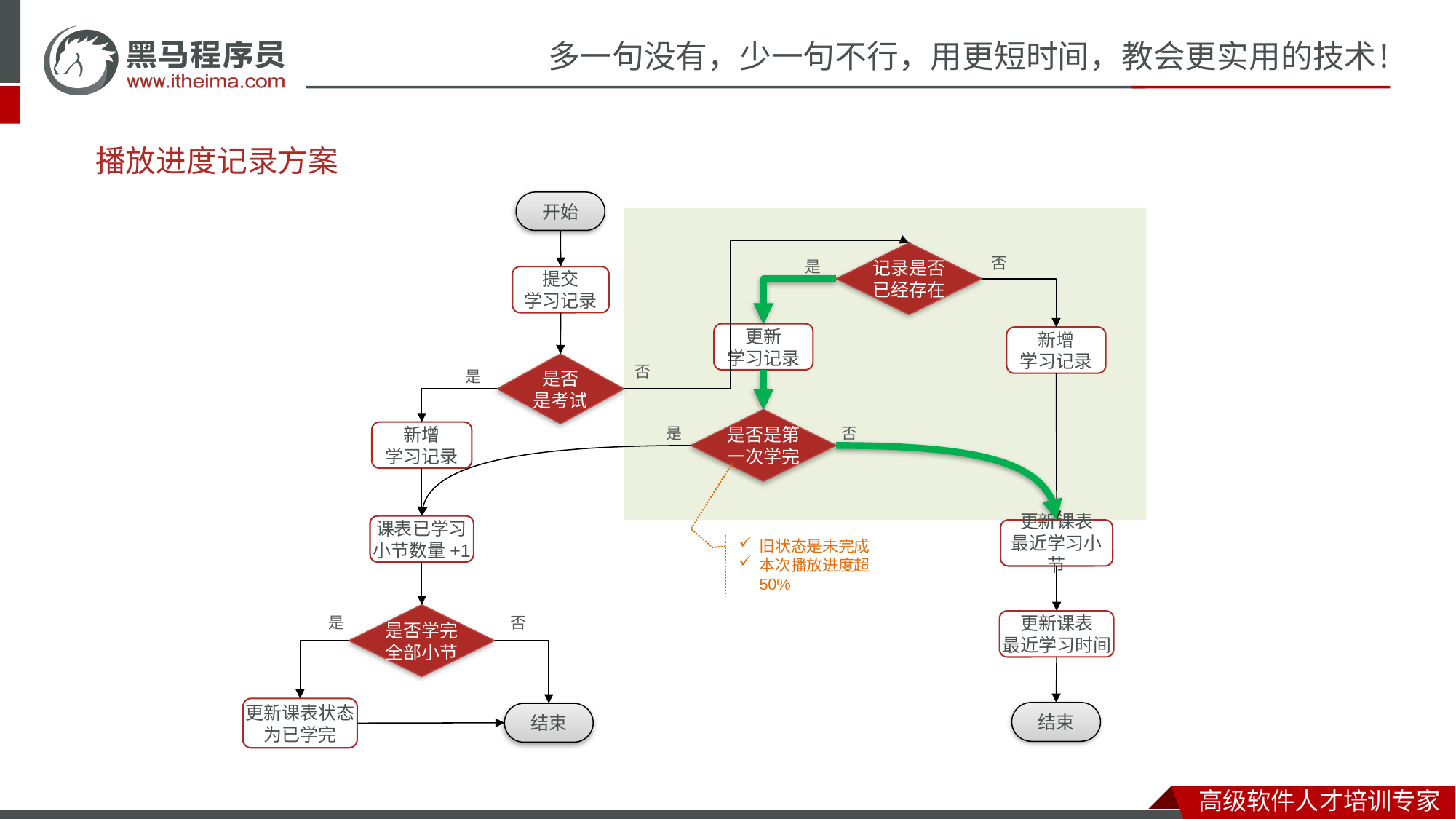

播放进度记录方案
开始

记录是否已经存在
否
是
提交
学习记录
更新
学习记录
新增
学习记录
是否
是考试
否
是
是否是第一次学完
否
是
新增
学习记录
课表已学习
小节数量+1
更新课表
最近学习小节
旧状态是未完成
本次播放进度超50%
是否学完全部小节
否
是
更新课表
最近学习时间
更新课表状态为已学完
结束
结束